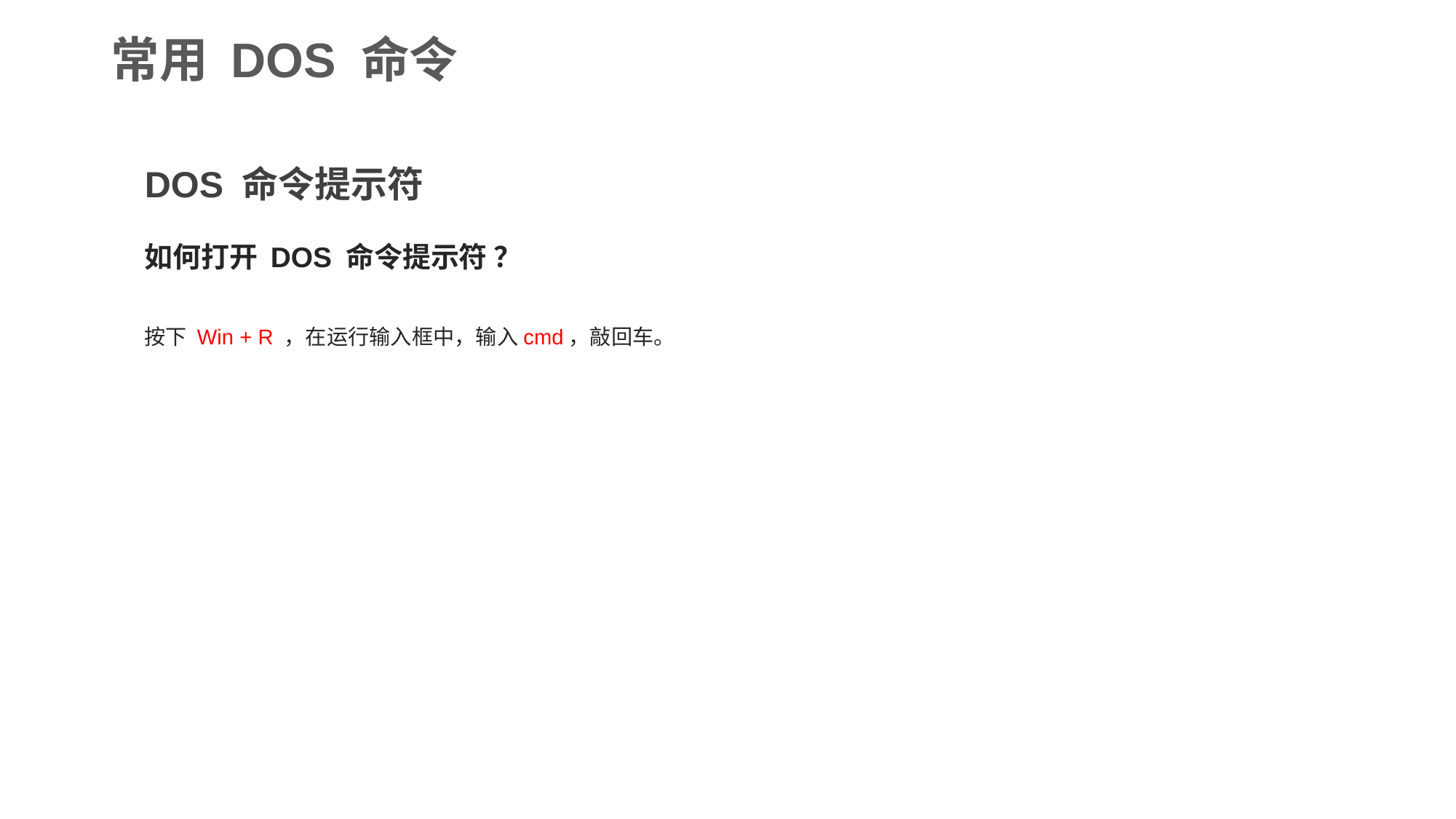

常用 DOS 命令
DOS 命令提示符
如何打开 DOS 命令提示符 ？
按下 Win + R ，在运行输入框中，输入cmd，敲回车。